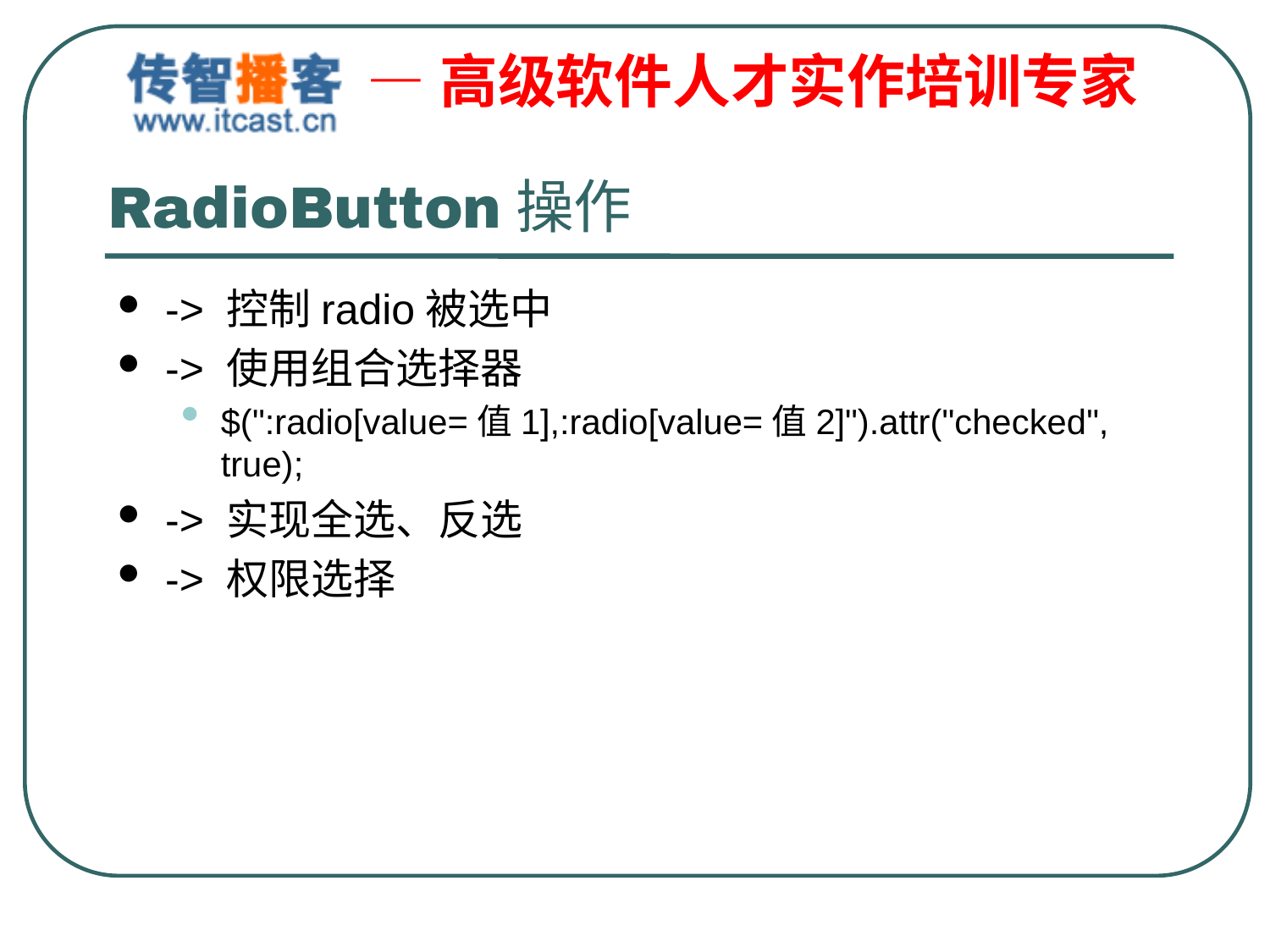

# RadioButton操作
-> 控制radio被选中
-> 使用组合选择器
$(":radio[value=值1],:radio[value=值2]").attr("checked", true);
-> 实现全选、反选
-> 权限选择